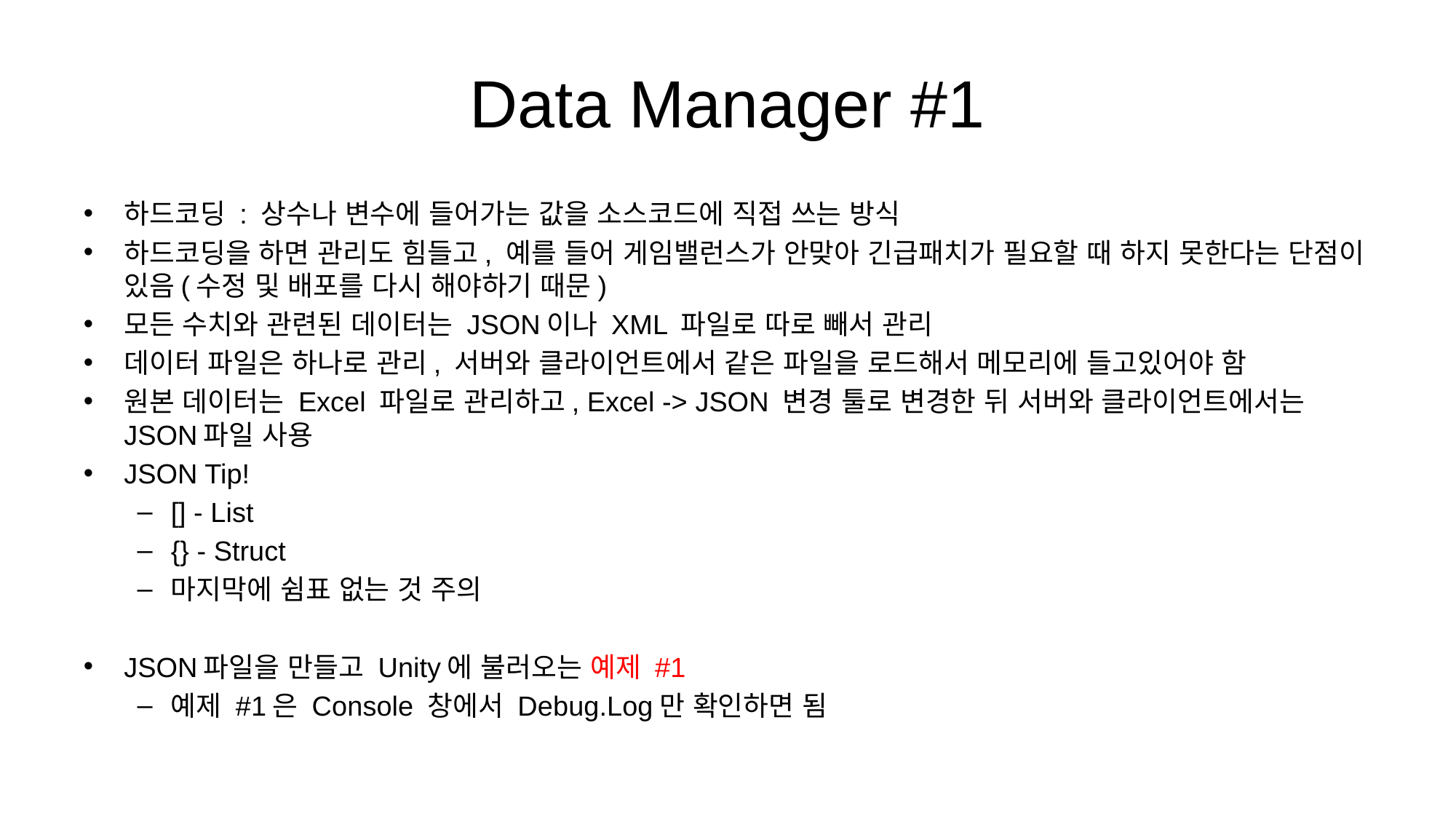

# Data Manager #1
하드코딩 : 상수나 변수에 들어가는 값을 소스코드에 직접 쓰는 방식
하드코딩을 하면 관리도 힘들고, 예를 들어 게임밸런스가 안맞아 긴급패치가 필요할 때 하지 못한다는 단점이 있음(수정 및 배포를 다시 해야하기 때문)
모든 수치와 관련된 데이터는 JSON이나 XML 파일로 따로 빼서 관리
데이터 파일은 하나로 관리, 서버와 클라이언트에서 같은 파일을 로드해서 메모리에 들고있어야 함
원본 데이터는 Excel 파일로 관리하고, Excel -> JSON 변경 툴로 변경한 뒤 서버와 클라이언트에서는 JSON파일 사용
JSON Tip!
[] - List
{} - Struct
마지막에 쉼표 없는 것 주의

JSON파일을 만들고 Unity에 불러오는 예제 #1
예제 #1은 Console 창에서 Debug.Log만 확인하면 됨